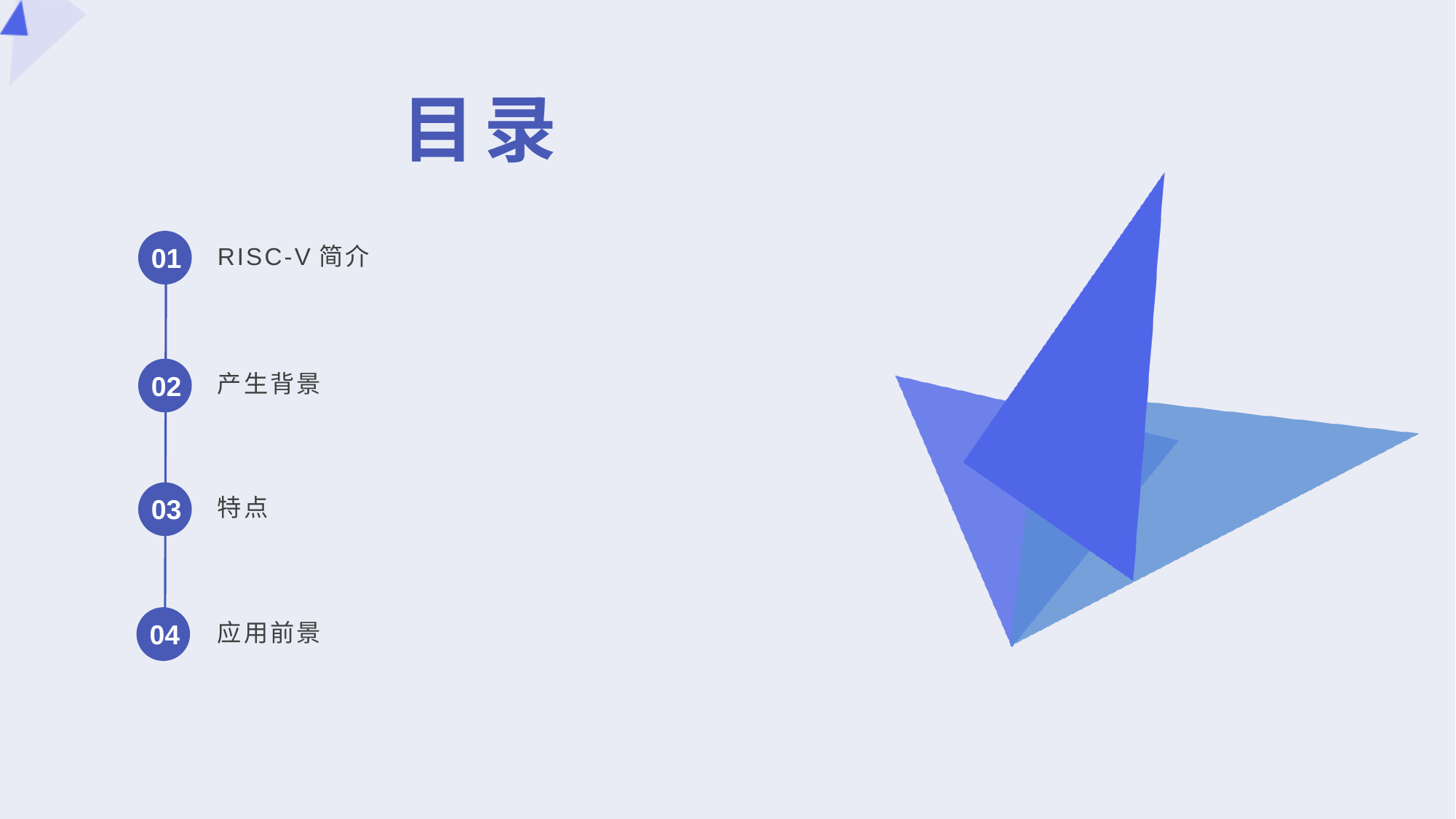

目录

01
RISC-V简介

02
产生背景

03
特点

04
应用前景